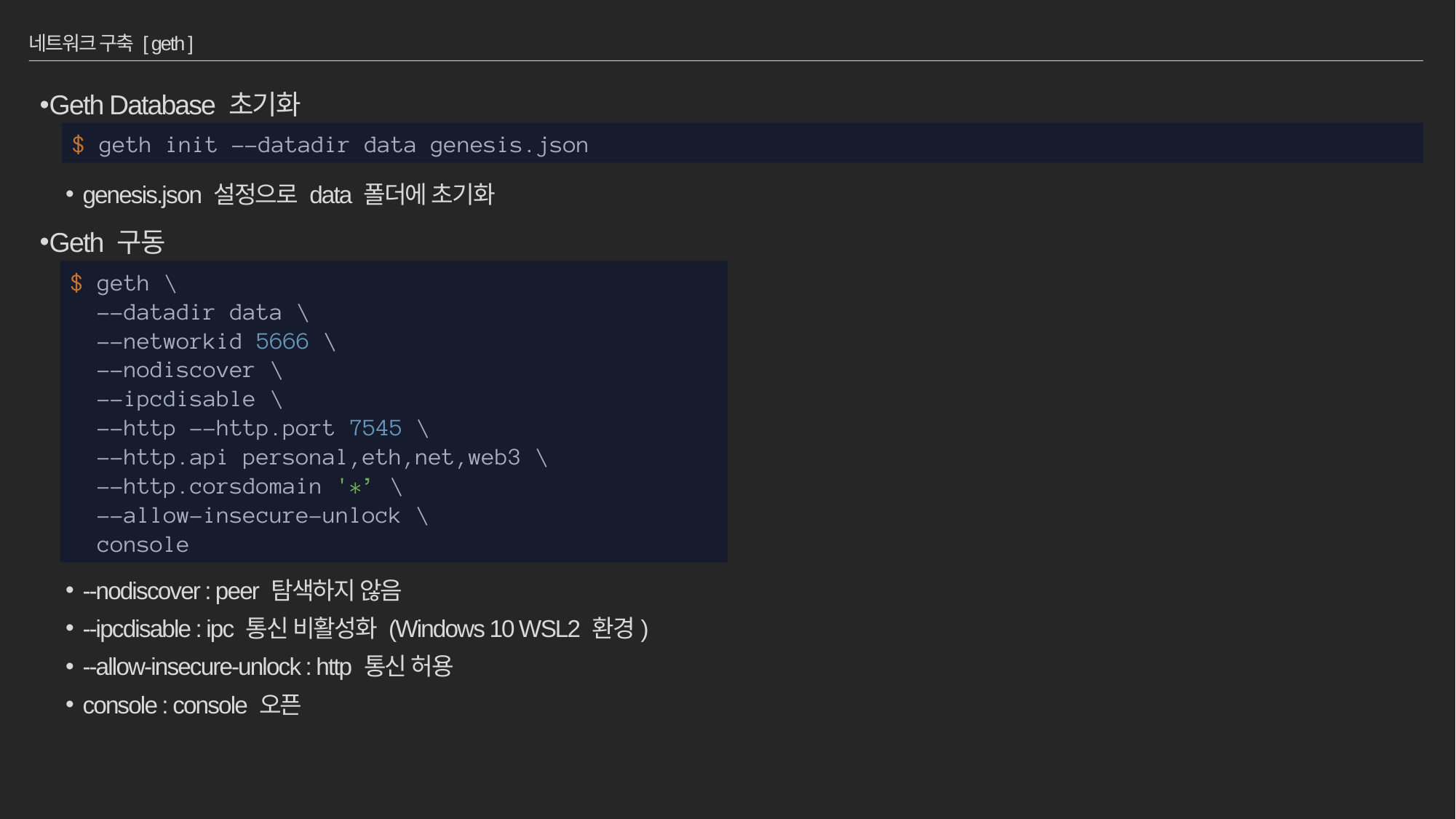

# 네트워크 구축 [ geth ]
Geth Database 초기화

genesis.json 설정으로 data 폴더에 초기화
Geth 구동

--nodiscover : peer 탐색하지 않음
--ipcdisable : ipc 통신 비활성화 (Windows 10 WSL2 환경)
--allow-insecure-unlock : http 통신 허용
console : console 오픈

$ geth init --datadir data genesis.json
$ geth \
  --datadir data \
  --networkid 5666 \
  --nodiscover \
  --ipcdisable \
  --http --http.port 7545 \
  --http.api personal,eth,net,web3 \
  --http.corsdomain '*’ \
  --allow-insecure-unlock \
  console